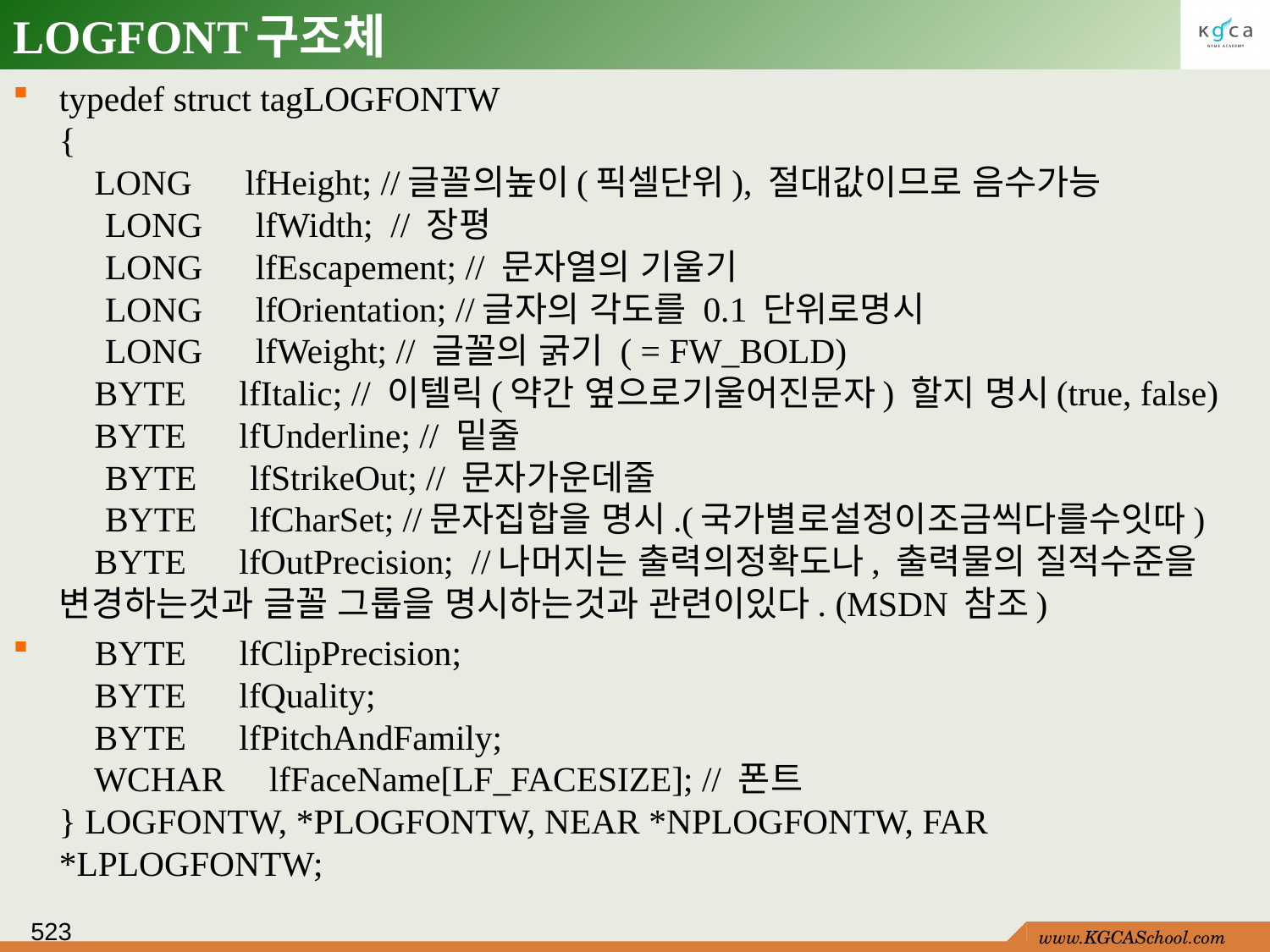

# LOGFONT구조체
typedef struct tagLOGFONTW
{
    LONG      lfHeight; //글꼴의높이(픽셀단위), 절대값이므로 음수가능
    LONG      lfWidth;  // 장평
    LONG      lfEscapement; // 문자열의 기울기
    LONG      lfOrientation; //글자의 각도를 0.1 단위로명시
    LONG      lfWeight; // 글꼴의 굵기 ( = FW_BOLD)
    BYTE      lfItalic; // 이텔릭(약간 옆으로기울어진문자) 할지 명시(true, false)
    BYTE      lfUnderline; // 밑줄
    BYTE      lfStrikeOut; // 문자가운데줄
    BYTE      lfCharSet; //문자집합을 명시.(국가별로설정이조금씩다를수잇따)
    BYTE      lfOutPrecision;  //나머지는 출력의정확도나, 출력물의 질적수준을 변경하는것과 글꼴 그룹을 명시하는것과 관련이있다. (MSDN 참조)
    BYTE      lfClipPrecision;
    BYTE      lfQuality;
    BYTE      lfPitchAndFamily;
    WCHAR     lfFaceName[LF_FACESIZE]; // 폰트
} LOGFONTW, *PLOGFONTW, NEAR *NPLOGFONTW, FAR *LPLOGFONTW;
523